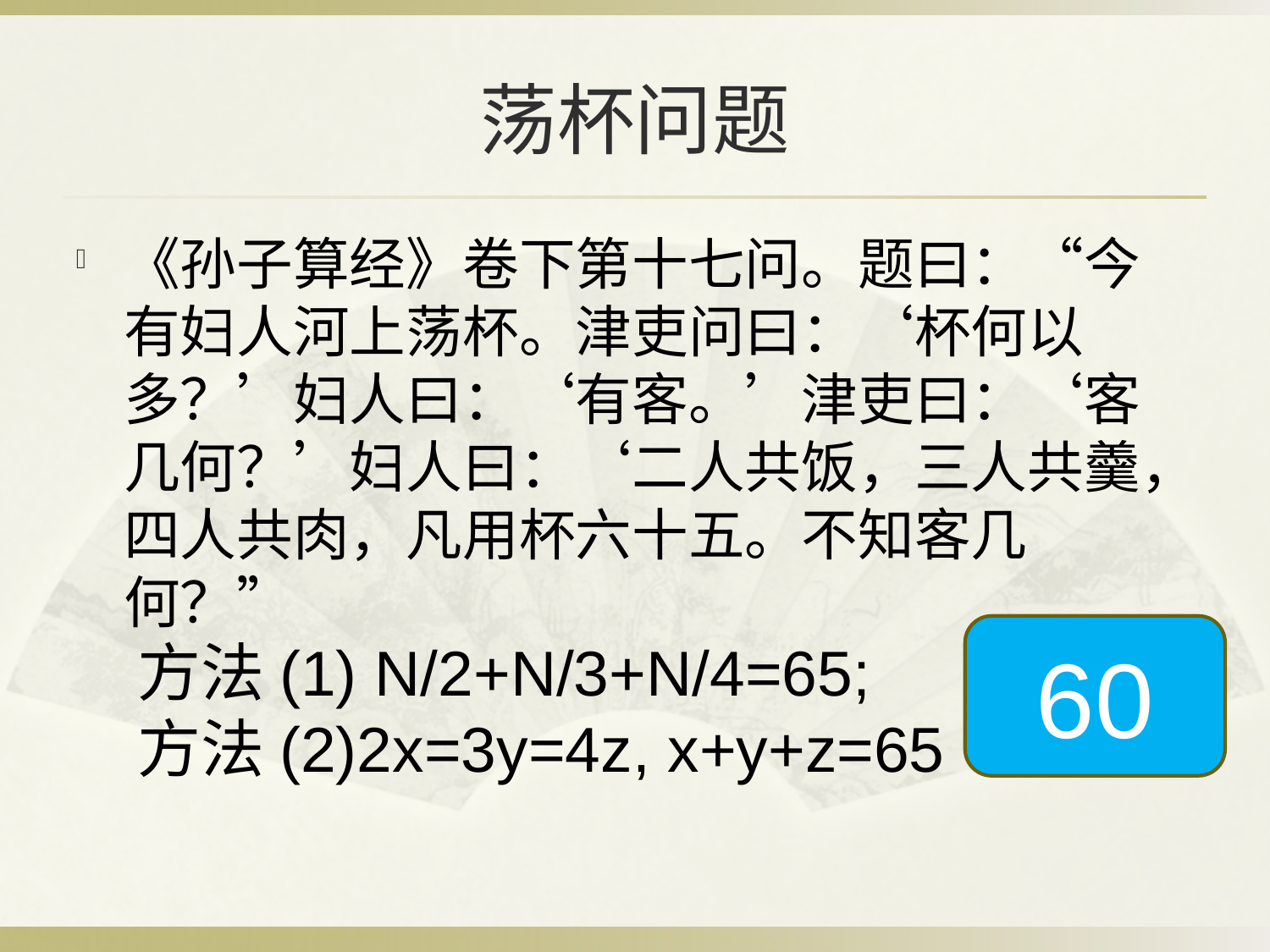

# 荡杯问题
《孙子算经》卷下第十七问。题曰：“今有妇人河上荡杯。津吏问曰：‘杯何以多？’妇人曰：‘有客。’津吏曰：‘客几何？’妇人曰：‘二人共饭，三人共羹，四人共肉，凡用杯六十五。不知客几何？”
60
方法(1) N/2+N/3+N/4=65;
方法(2)2x=3y=4z, x+y+z=65